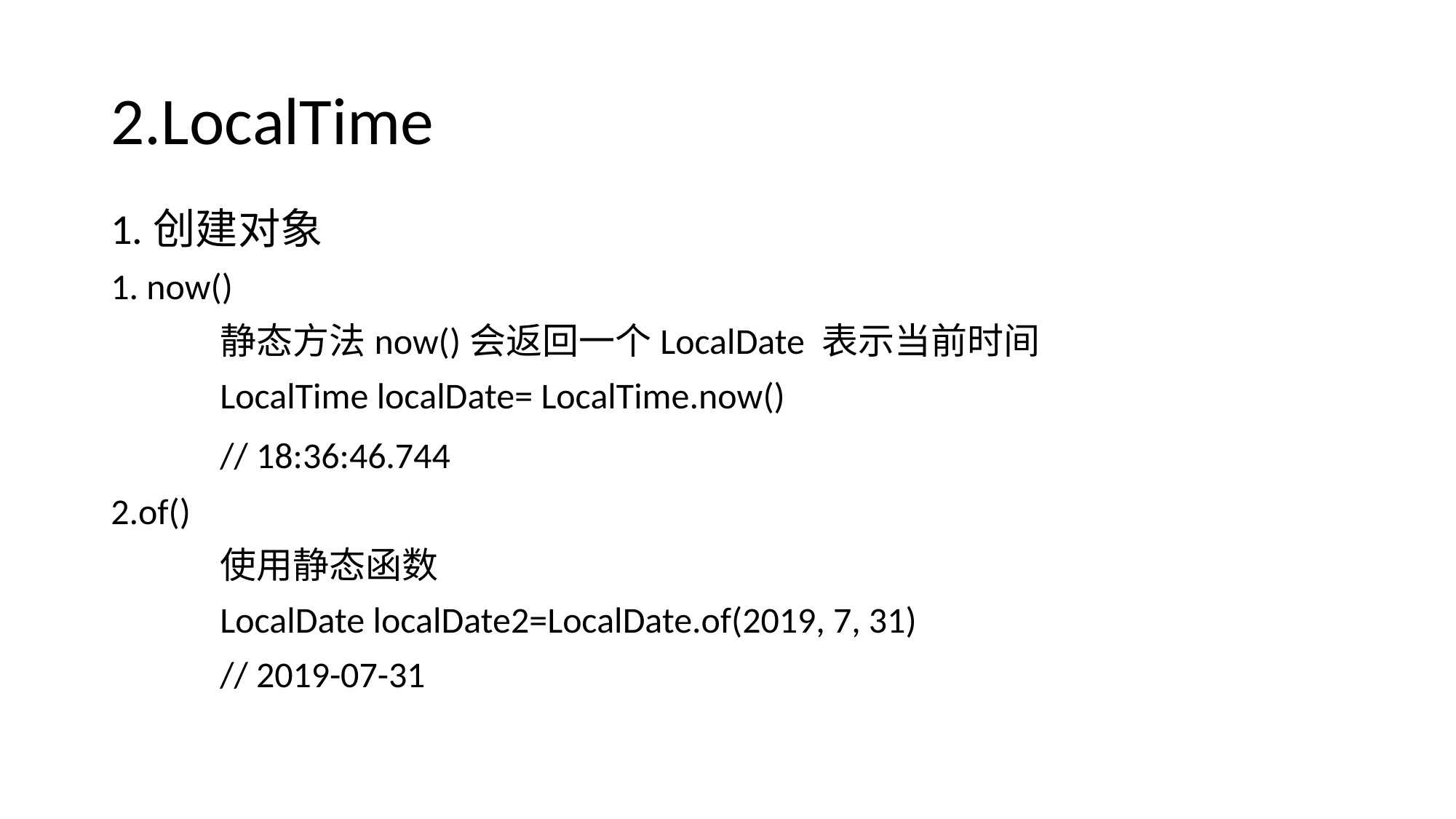

# 2.LocalTime
1.创建对象
1. now()
	静态方法now()会返回一个LocalDate 表示当前时间
	LocalTime localDate= LocalTime.now()
	// 18:36:46.744
2.of()
	使用静态函数
	LocalDate localDate2=LocalDate.of(2019, 7, 31)
	// 2019-07-31